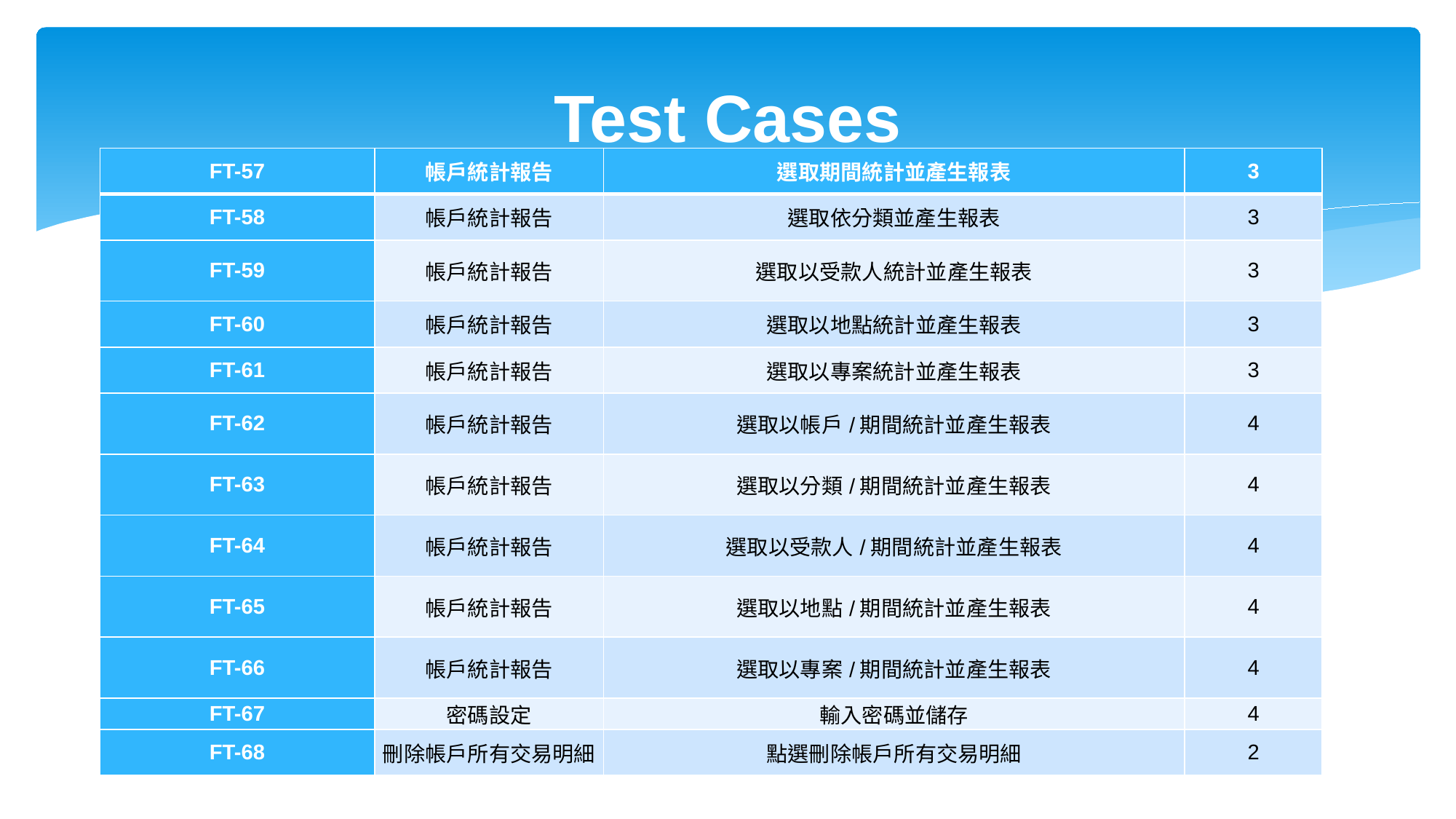

# Test Cases
| FT-57 | 帳戶統計報告 | 選取期間統計並產生報表 | 3 |
| --- | --- | --- | --- |
| FT-58 | 帳戶統計報告 | 選取依分類並產生報表 | 3 |
| FT-59 | 帳戶統計報告 | 選取以受款人統計並產生報表 | 3 |
| FT-60 | 帳戶統計報告 | 選取以地點統計並產生報表 | 3 |
| FT-61 | 帳戶統計報告 | 選取以專案統計並產生報表 | 3 |
| FT-62 | 帳戶統計報告 | 選取以帳戶/期間統計並產生報表 | 4 |
| FT-63 | 帳戶統計報告 | 選取以分類/期間統計並產生報表 | 4 |
| FT-64 | 帳戶統計報告 | 選取以受款人/期間統計並產生報表 | 4 |
| FT-65 | 帳戶統計報告 | 選取以地點/期間統計並產生報表 | 4 |
| FT-66 | 帳戶統計報告 | 選取以專案/期間統計並產生報表 | 4 |
| FT-67 | 密碼設定 | 輸入密碼並儲存 | 4 |
| FT-68 | 刪除帳戶所有交易明細 | 點選刪除帳戶所有交易明細 | 2 |